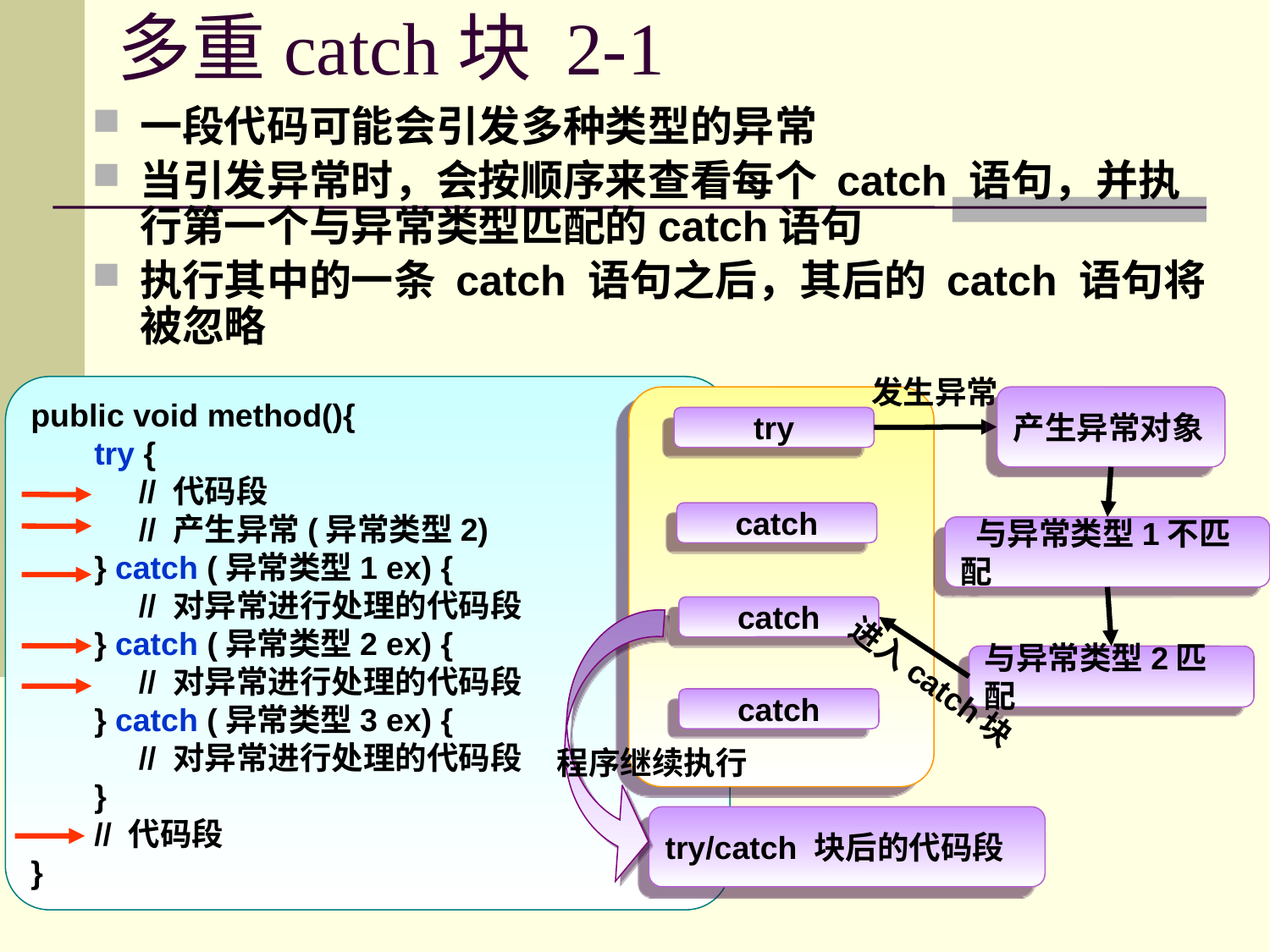

# 多重catch块 2-1
一段代码可能会引发多种类型的异常
当引发异常时，会按顺序来查看每个 catch 语句，并执行第一个与异常类型匹配的catch语句
执行其中的一条 catch 语句之后，其后的 catch 语句将被忽略
发生异常
public void method(){
try {
     // 代码段
     // 产生异常(异常类型2)
} catch (异常类型1 ex) {
     // 对异常进行处理的代码段
} catch (异常类型2 ex) {
     // 对异常进行处理的代码段
} catch (异常类型3 ex) {
     // 对异常进行处理的代码段
}
// 代码段
}

产生异常对象
try

catch
 与异常类型1不匹配

catch

与异常类型2匹配
进入catch块

catch
程序继续执行
try/catch 块后的代码段